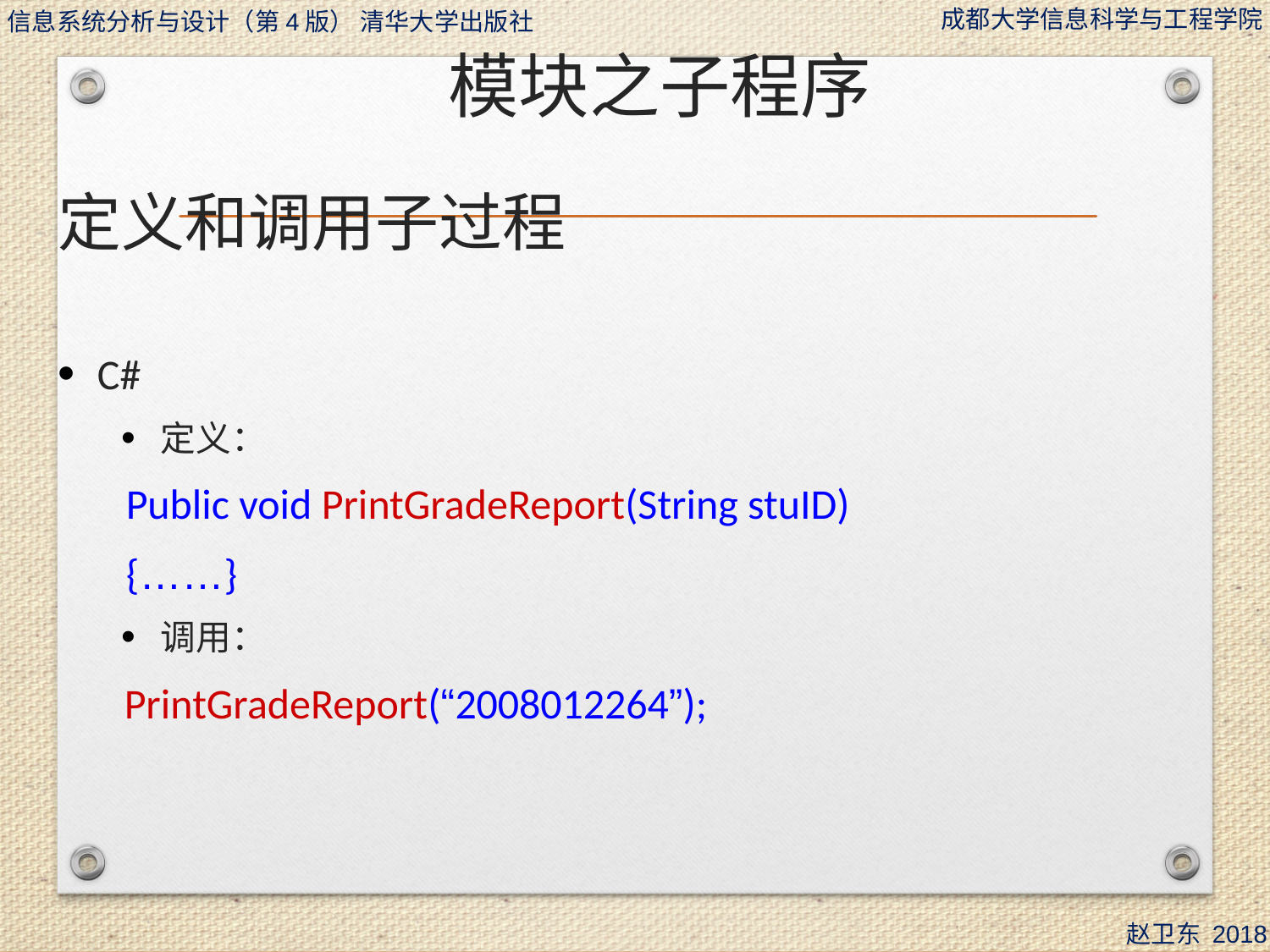

# 模块之子程序
定义和调用子过程

C#
定义：
	   Public void PrintGradeReport(String stuID)
	   {……}
调用：
       PrintGradeReport(“2008012264”);